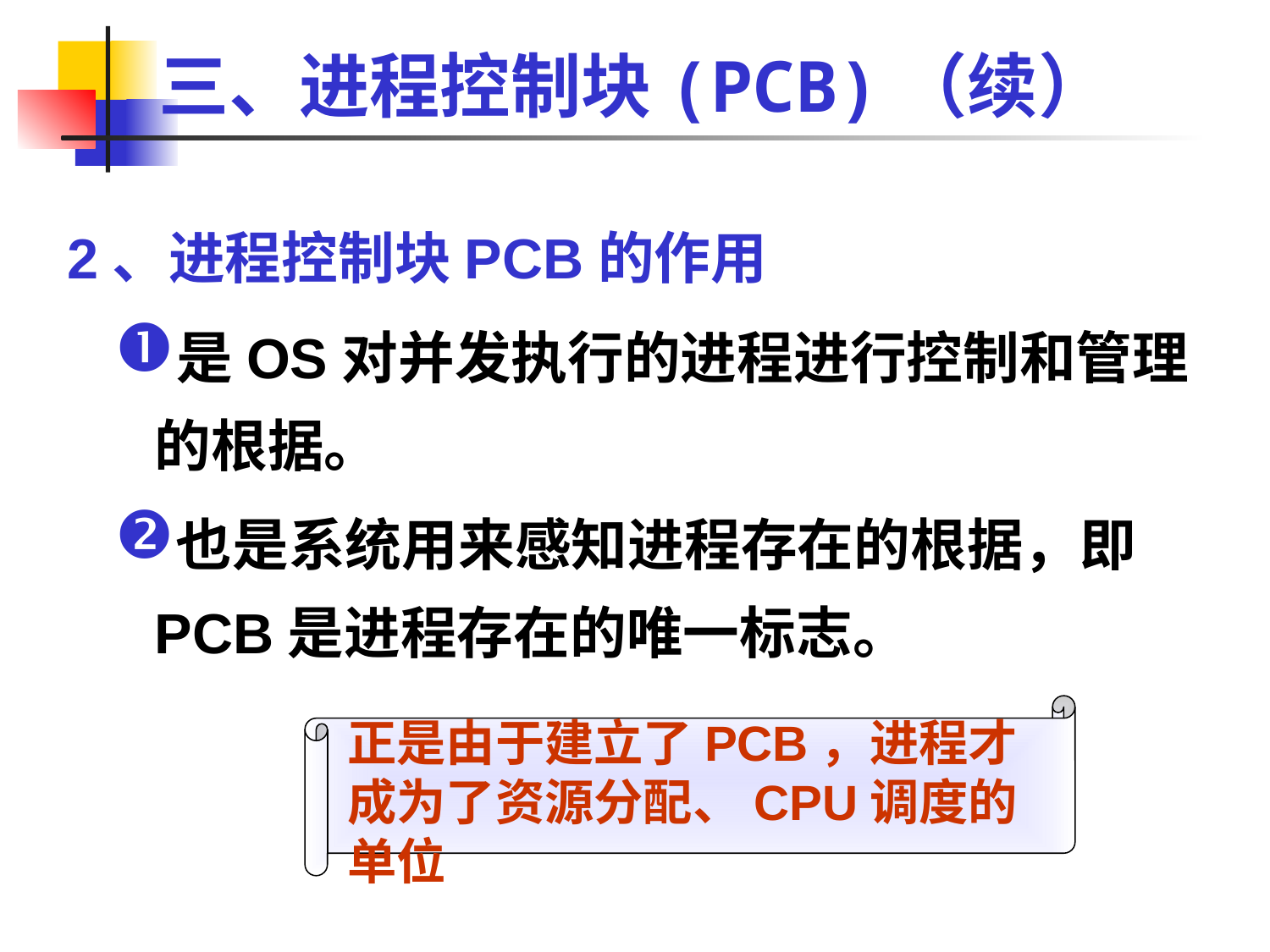

三、进程控制块(PCB)（续）
2、进程控制块PCB的作用
是OS对并发执行的进程进行控制和管理的根据。
也是系统用来感知进程存在的根据，即PCB是进程存在的唯一标志。

正是由于建立了PCB，进程才成为了资源分配、CPU调度的单位